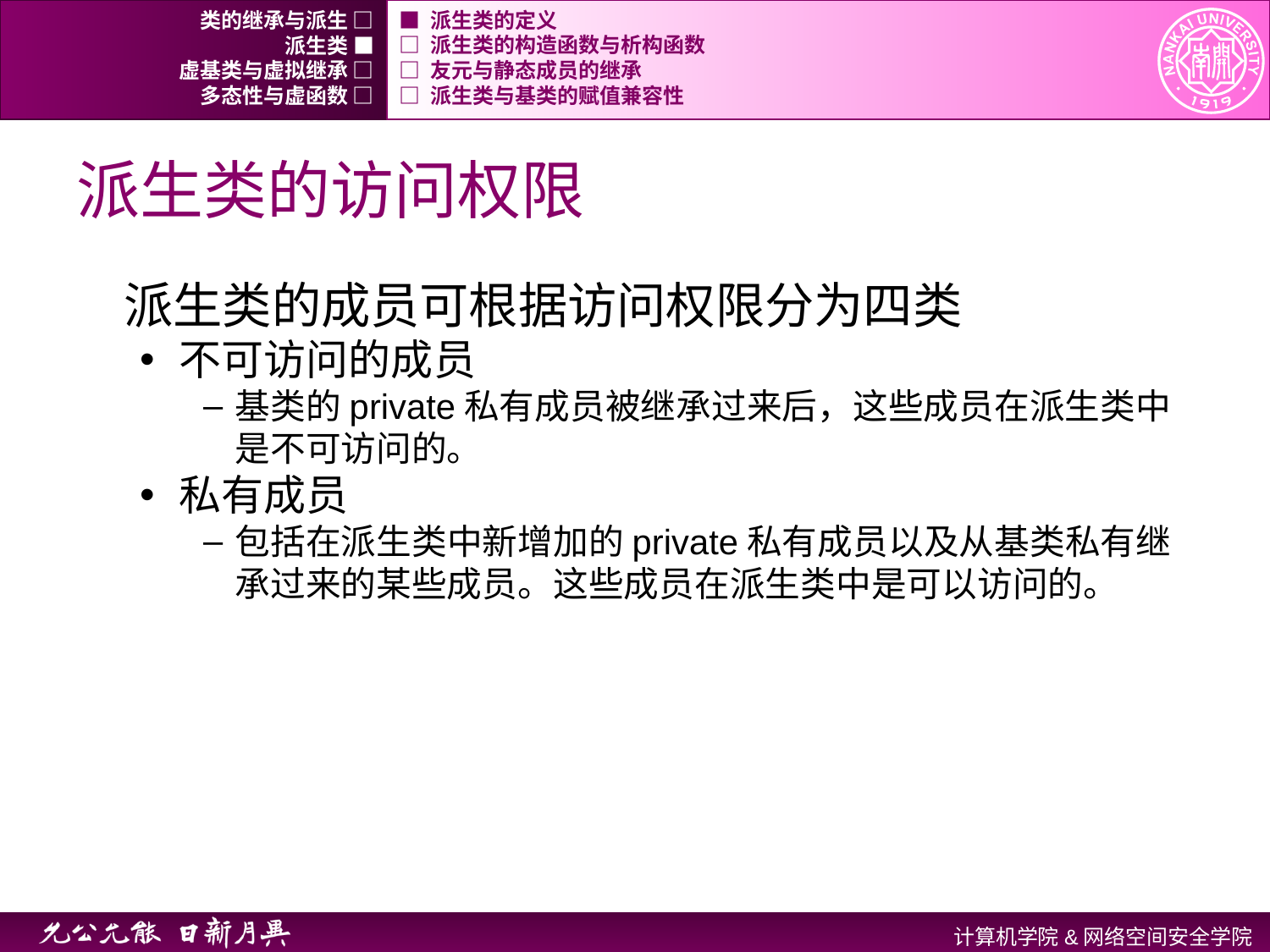

类的继承与派生 □
■ 派生类的定义
派生类 ■
□ 派生类的构造函数与析构函数
虚基类与虚拟继承 □
□ 友元与静态成员的继承
多态性与虚函数 □
□ 派生类与基类的赋值兼容性
# 派生类的访问权限
派生类的成员可根据访问权限分为四类
不可访问的成员
基类的private私有成员被继承过来后，这些成员在派生类中是不可访问的。
私有成员
包括在派生类中新增加的private私有成员以及从基类私有继承过来的某些成员。这些成员在派生类中是可以访问的。